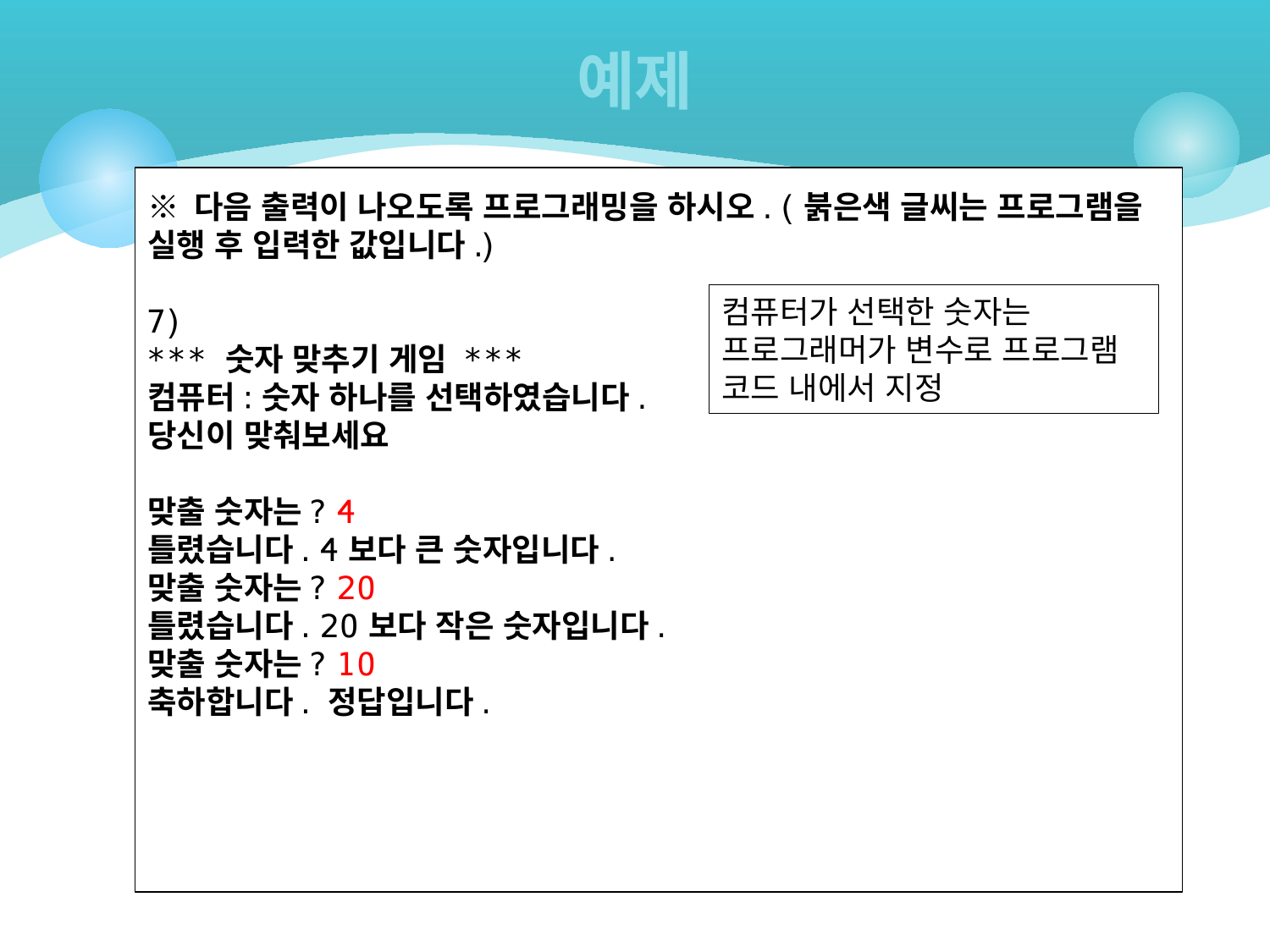

# 예제
※ 다음 출력이 나오도록 프로그래밍을 하시오. (붉은색 글씨는 프로그램을 실행 후 입력한 값입니다.)

7)
*** 숫자 맞추기 게임 ***
컴퓨터:숫자 하나를 선택하였습니다.
당신이 맞춰보세요

맞출 숫자는? 4
틀렸습니다. 4보다 큰 숫자입니다.
맞출 숫자는? 20
틀렸습니다. 20보다 작은 숫자입니다.
맞출 숫자는? 10
축하합니다. 정답입니다.

컴퓨터가 선택한 숫자는 프로그래머가 변수로 프로그램 코드 내에서 지정